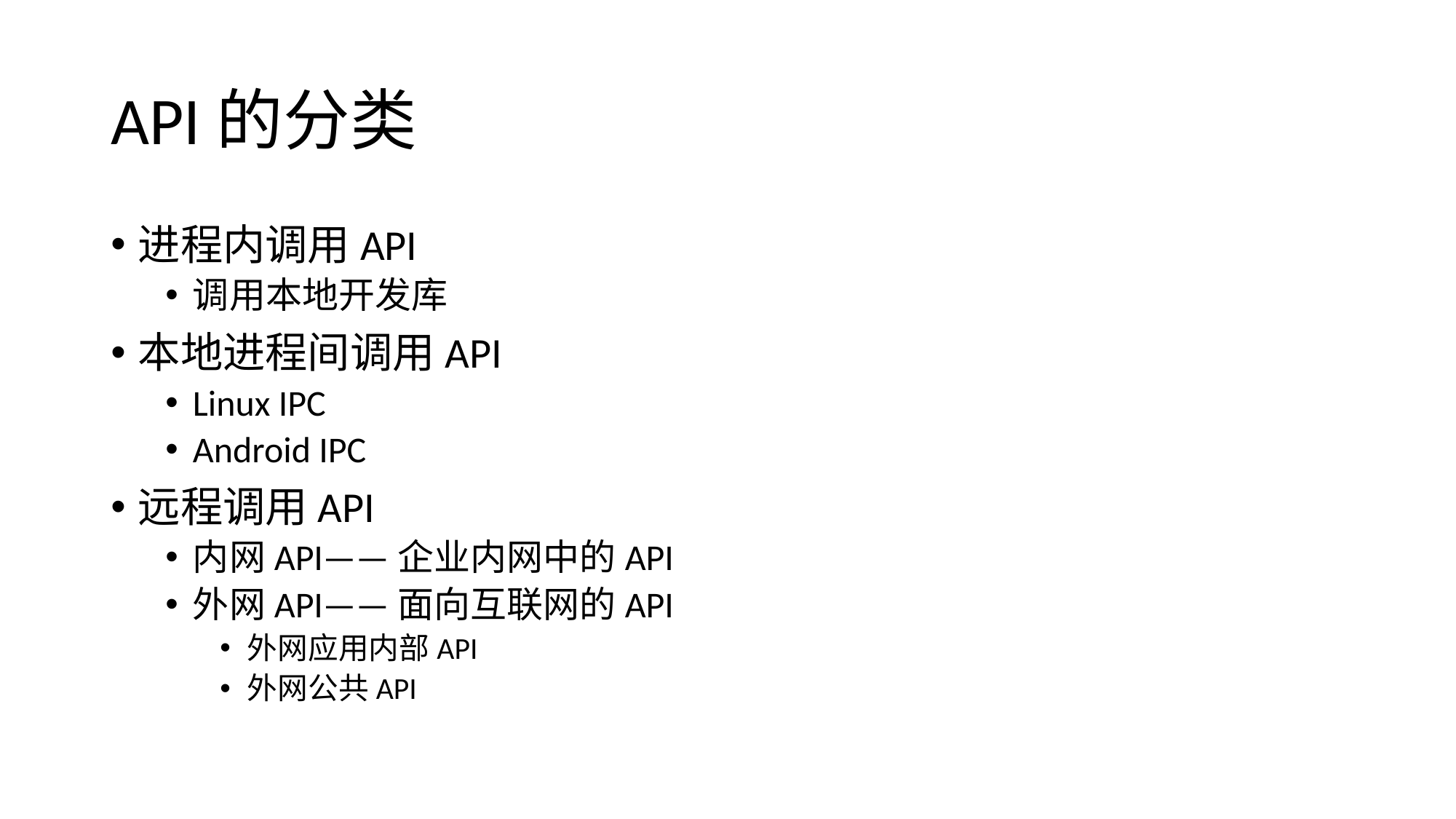

# API的分类
进程内调用API
调用本地开发库
本地进程间调用API
Linux IPC
Android IPC
远程调用API
内网API——企业内网中的API
外网API——面向互联网的API
外网应用内部API
外网公共API